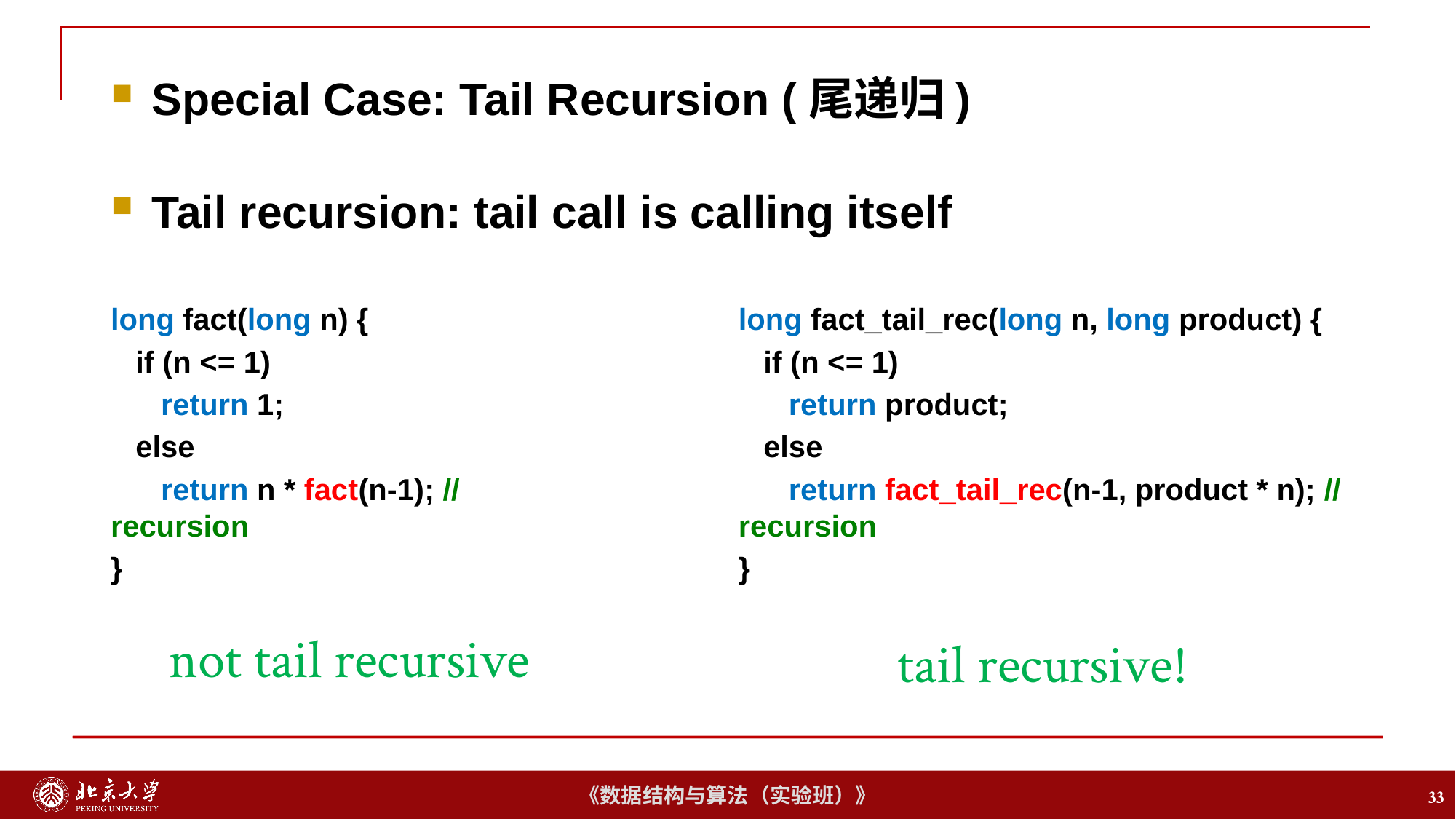

Tail recursion: tail call is calling itself
Special Case: Tail Recursion (尾递归)
long fact(long n) {
   if (n <= 1)
      return 1;
   else
      return n * fact(n-1); // recursion
}
long fact_tail_rec(long n, long product) {
   if (n <= 1)
      return product;
   else
      return fact_tail_rec(n-1, product * n); // recursion
}
not tail recursive
tail recursive!
33